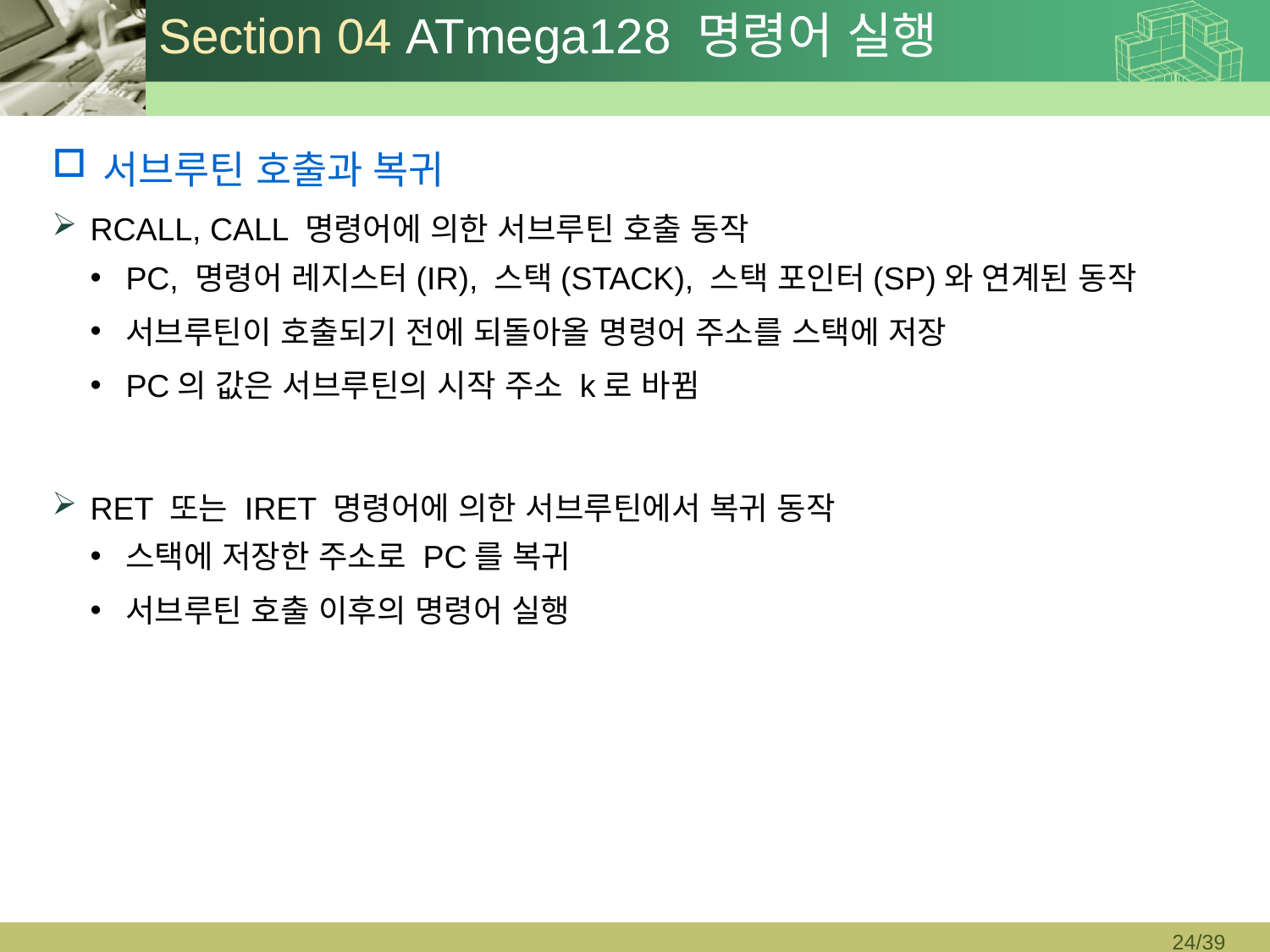

# Section 04 ATmega128 명령어 실행
서브루틴 호출과 복귀
RCALL, CALL 명령어에 의한 서브루틴 호출 동작
PC, 명령어 레지스터(IR), 스택(STACK), 스택 포인터(SP)와 연계된 동작
서브루틴이 호출되기 전에 되돌아올 명령어 주소를 스택에 저장
PC의 값은 서브루틴의 시작 주소 k로 바뀜

RET 또는 IRET 명령어에 의한 서브루틴에서 복귀 동작
스택에 저장한 주소로 PC를 복귀
서브루틴 호출 이후의 명령어 실행